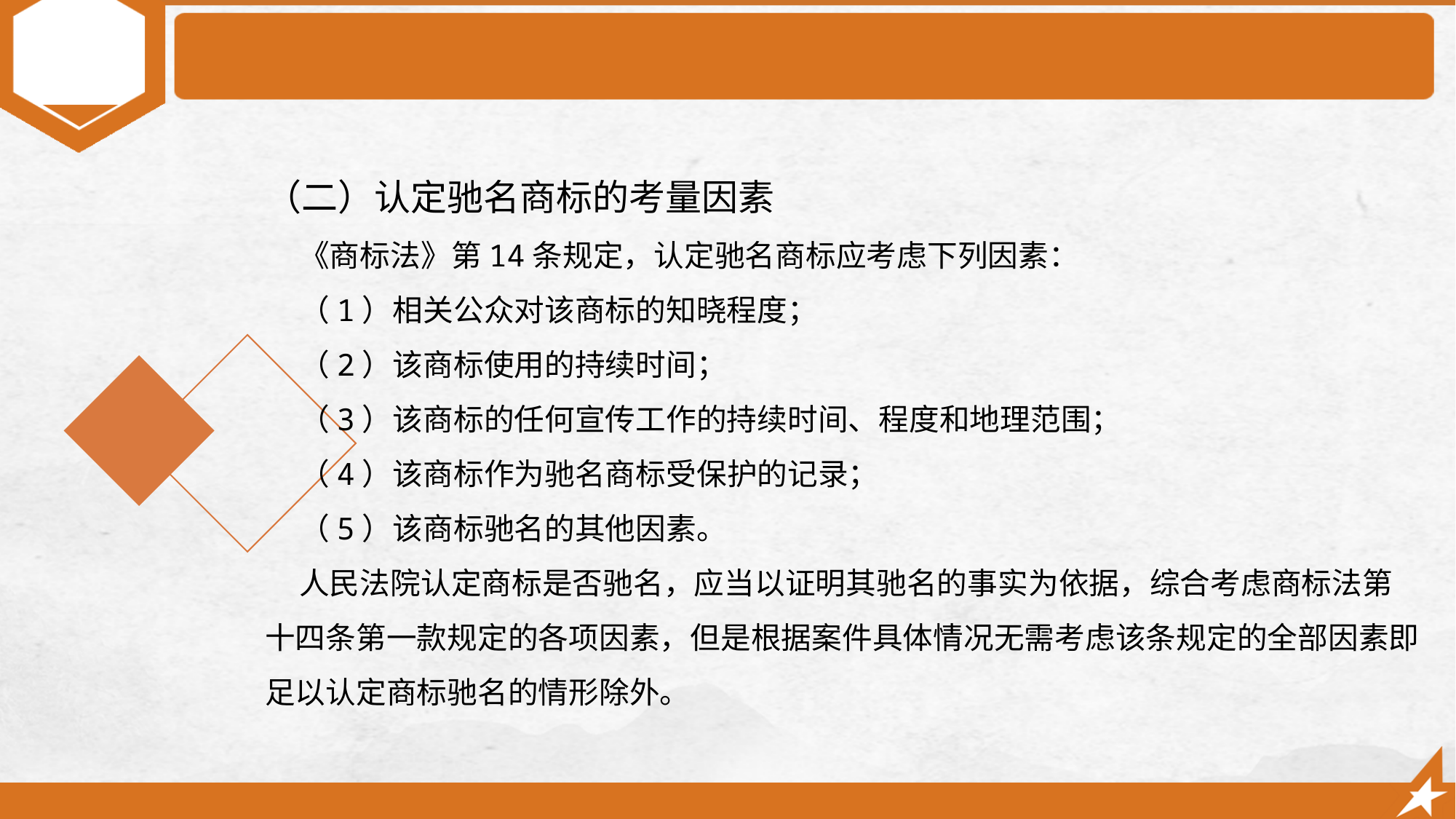

（二）认定驰名商标的考量因素
    《商标法》第14条规定，认定驰名商标应考虑下列因素：
    （1）相关公众对该商标的知晓程度；
    （2）该商标使用的持续时间；
    （3）该商标的任何宣传工作的持续时间、程度和地理范围；
    （4）该商标作为驰名商标受保护的记录；
    （5）该商标驰名的其他因素。
    人民法院认定商标是否驰名，应当以证明其驰名的事实为依据，综合考虑商标法第十四条第一款规定的各项因素，但是根据案件具体情况无需考虑该条规定的全部因素即足以认定商标驰名的情形除外。